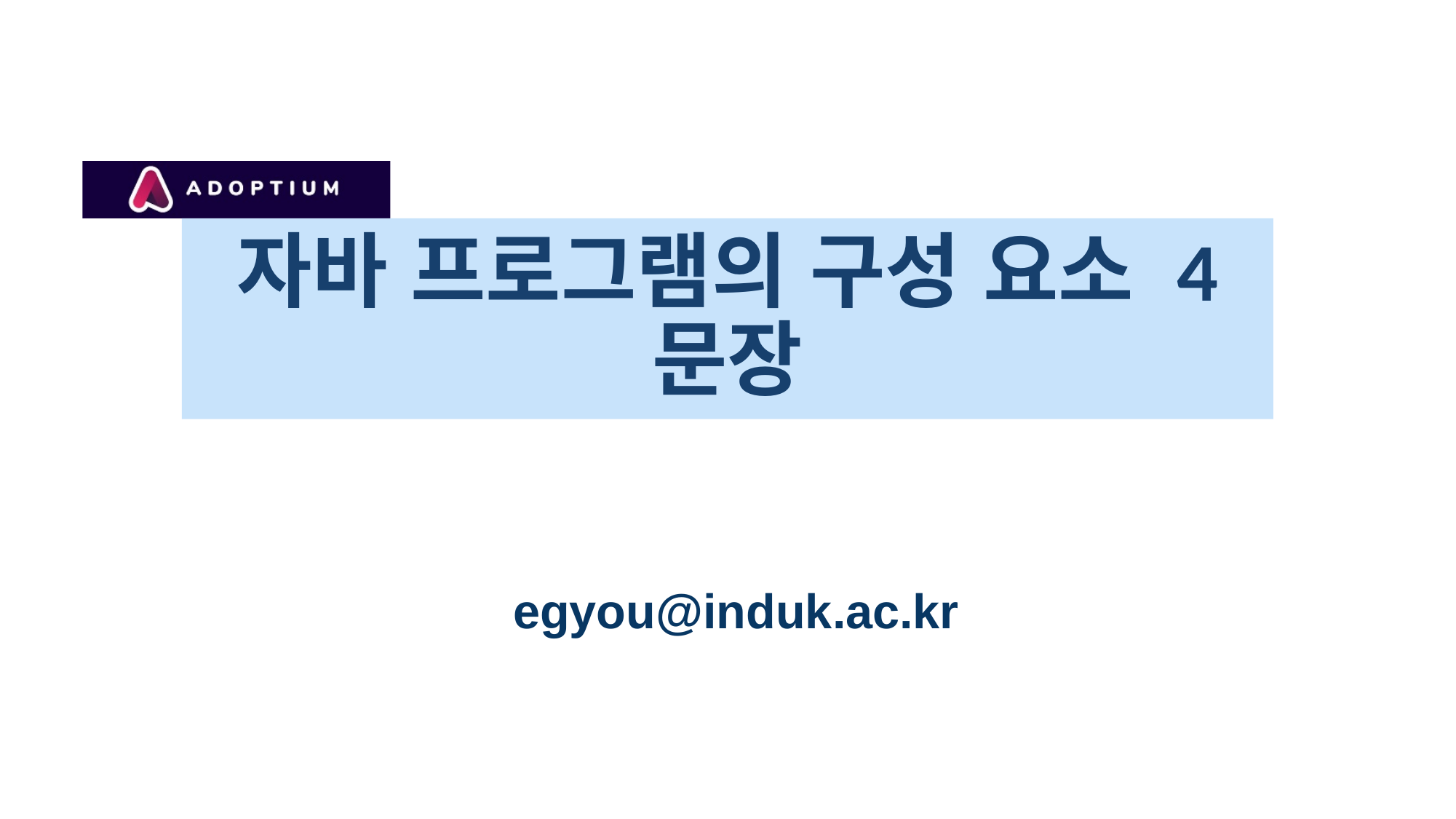

# 자바 프로그램의 구성 요소 4 문장
egyou@induk.ac.kr